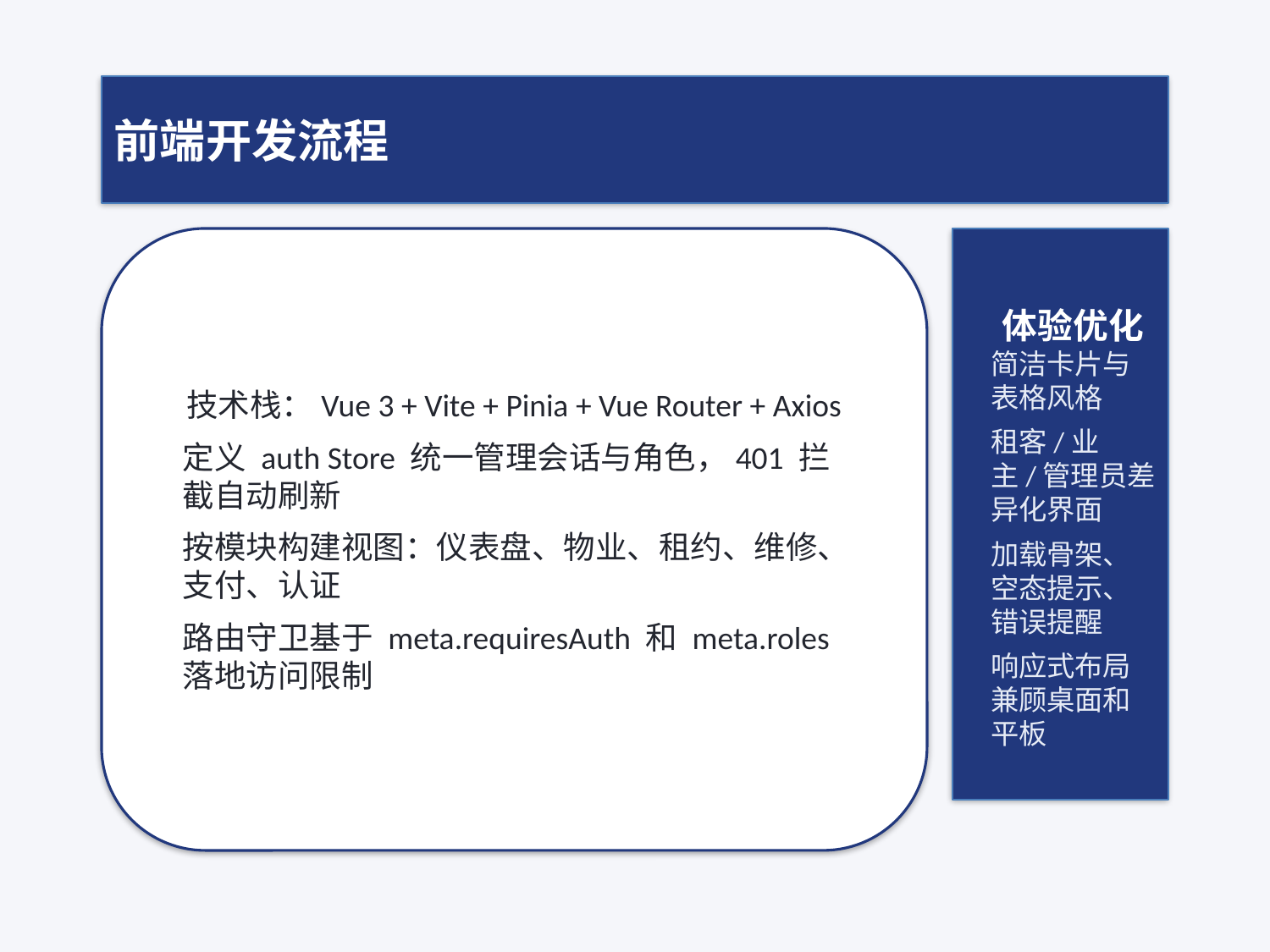

前端开发流程
技术栈：Vue 3 + Vite + Pinia + Vue Router + Axios
定义 auth Store 统一管理会话与角色，401 拦截自动刷新
按模块构建视图：仪表盘、物业、租约、维修、支付、认证
路由守卫基于 meta.requiresAuth 和 meta.roles 落地访问限制
体验优化
简洁卡片与表格风格
租客/业主/管理员差异化界面
加载骨架、空态提示、错误提醒
响应式布局兼顾桌面和平板